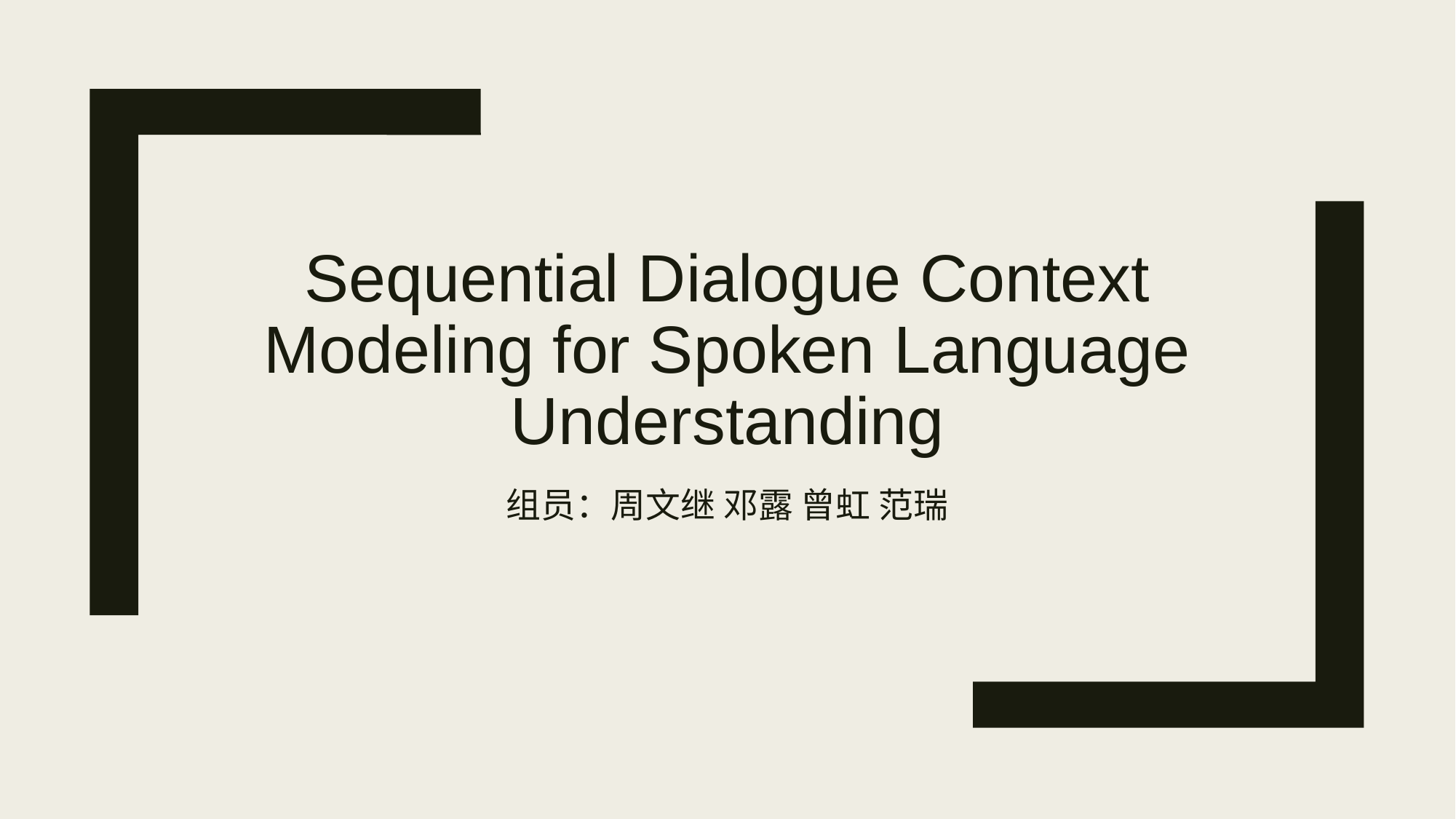

# Sequential Dialogue Context Modeling for Spoken Language Understanding
组员：周文继 邓露 曾虹 范瑞